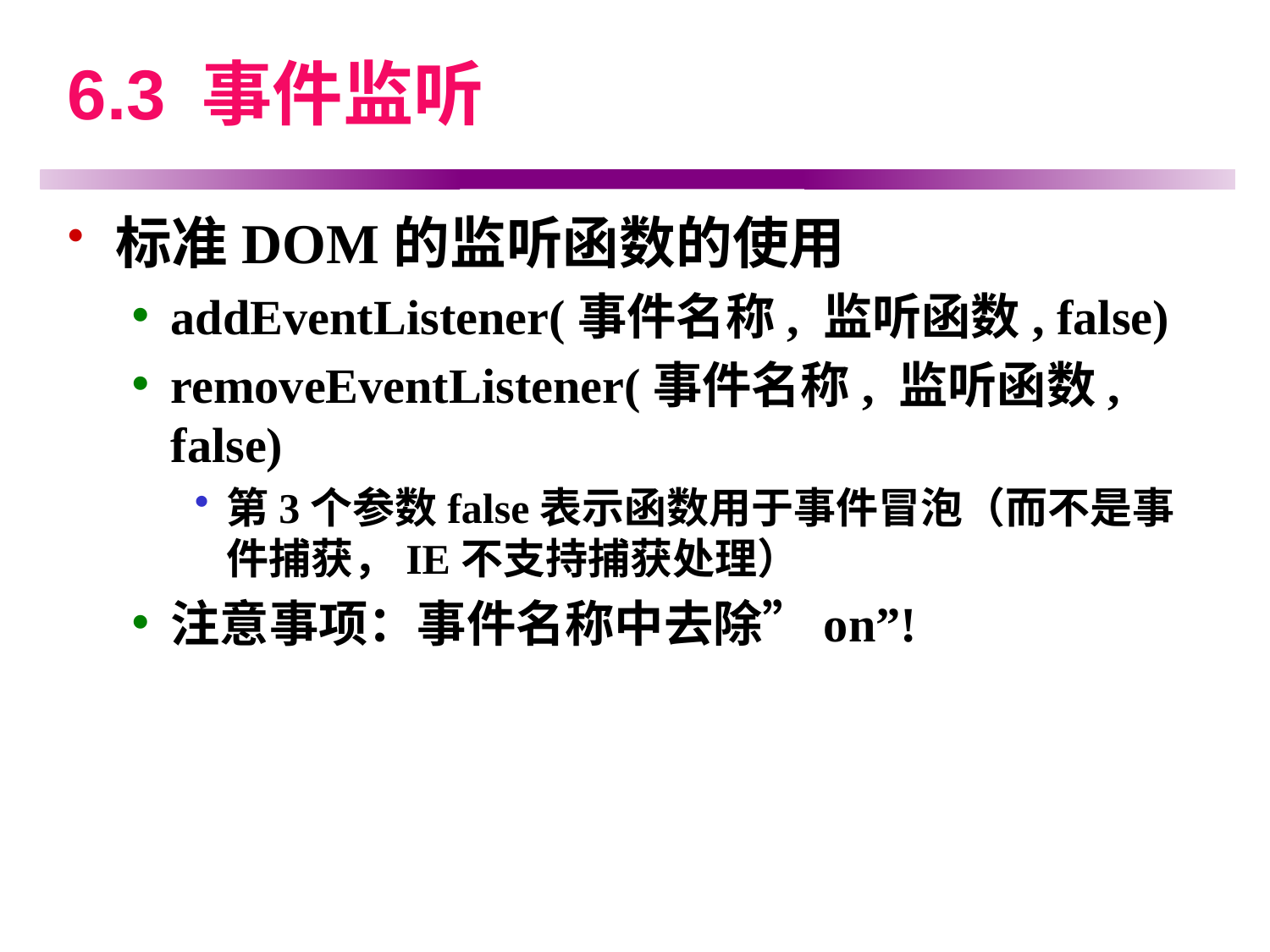

# 6.3 事件监听
标准DOM的监听函数的使用
addEventListener(事件名称, 监听函数, false)
removeEventListener(事件名称, 监听函数, false)
第3个参数false表示函数用于事件冒泡（而不是事件捕获，IE不支持捕获处理）
注意事项：事件名称中去除”on”!